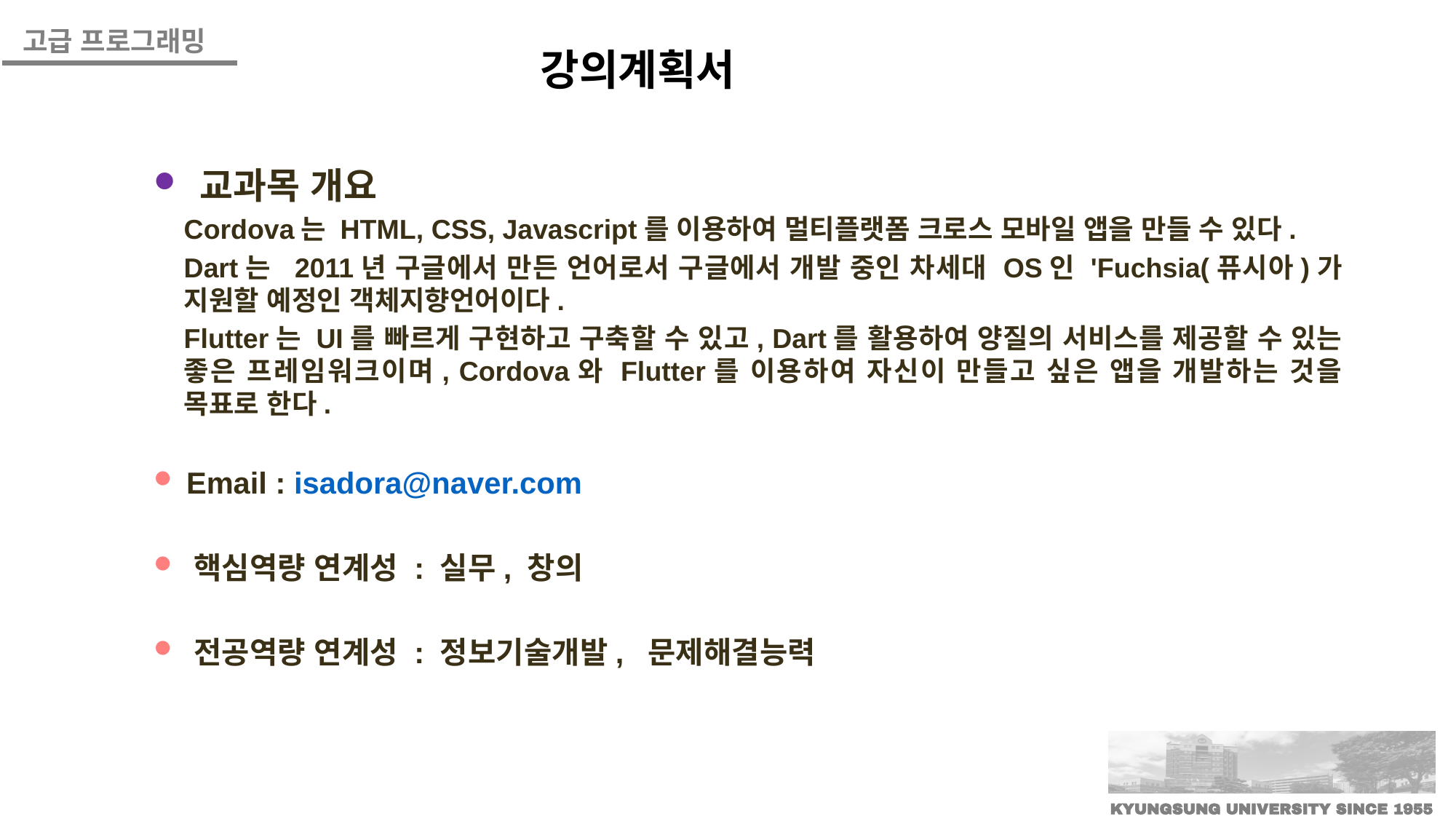

강의계획서
 교과목 개요
Cordova는 HTML, CSS, Javascript를 이용하여 멀티플랫폼 크로스 모바일 앱을 만들 수 있다.
Dart는  2011년 구글에서 만든 언어로서 구글에서 개발 중인 차세대 OS인 'Fuchsia(퓨시아)가 지원할 예정인 객체지향언어이다.
Flutter는 UI를 빠르게 구현하고 구축할 수 있고, Dart를 활용하여 양질의 서비스를 제공할 수 있는 좋은 프레임워크이며, Cordova와 Flutter를 이용하여 자신이 만들고 싶은 앱을 개발하는 것을 목표로 한다.

 Email : isadora@naver.com

 핵심역량 연계성 : 실무, 창의

 전공역량 연계성 : 정보기술개발,  문제해결능력